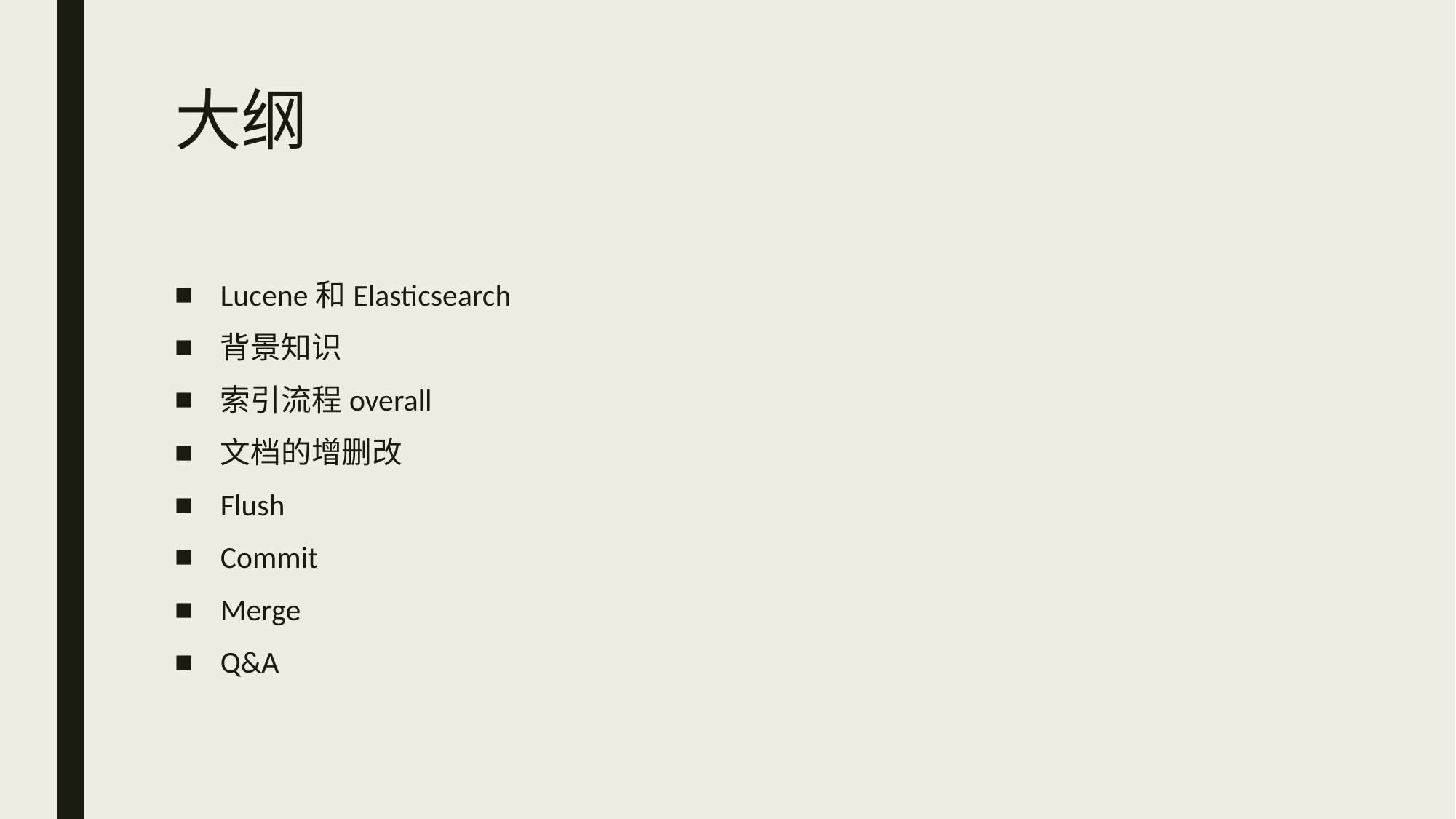

# 大纲
Lucene和Elasticsearch
背景知识
索引流程overall
文档的增删改
Flush
Commit
Merge
Q&A